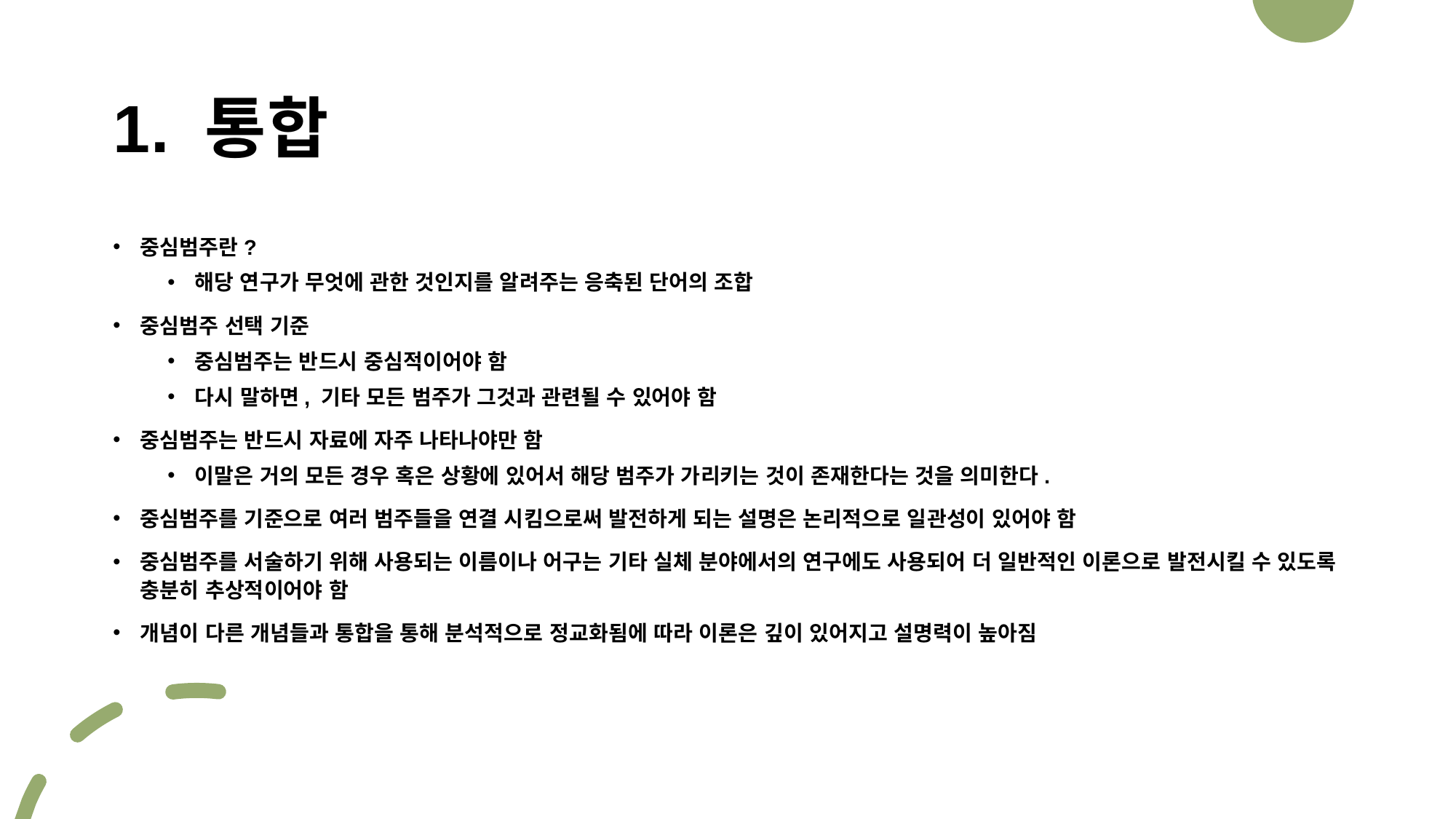

# 1. 통합
중심범주란?
해당 연구가 무엇에 관한 것인지를 알려주는 응축된 단어의 조합
중심범주 선택 기준
중심범주는 반드시 중심적이어야 함
다시 말하면, 기타 모든 범주가 그것과 관련될 수 있어야 함
중심범주는 반드시 자료에 자주 나타나야만 함
이말은 거의 모든 경우 혹은 상황에 있어서 해당 범주가 가리키는 것이 존재한다는 것을 의미한다.
중심범주를 기준으로 여러 범주들을 연결 시킴으로써 발전하게 되는 설명은 논리적으로 일관성이 있어야 함
중심범주를 서술하기 위해 사용되는 이름이나 어구는 기타 실체 분야에서의 연구에도 사용되어 더 일반적인 이론으로 발전시킬 수 있도록 충분히 추상적이어야 함
개념이 다른 개념들과 통합을 통해 분석적으로 정교화됨에 따라 이론은 깊이 있어지고 설명력이 높아짐